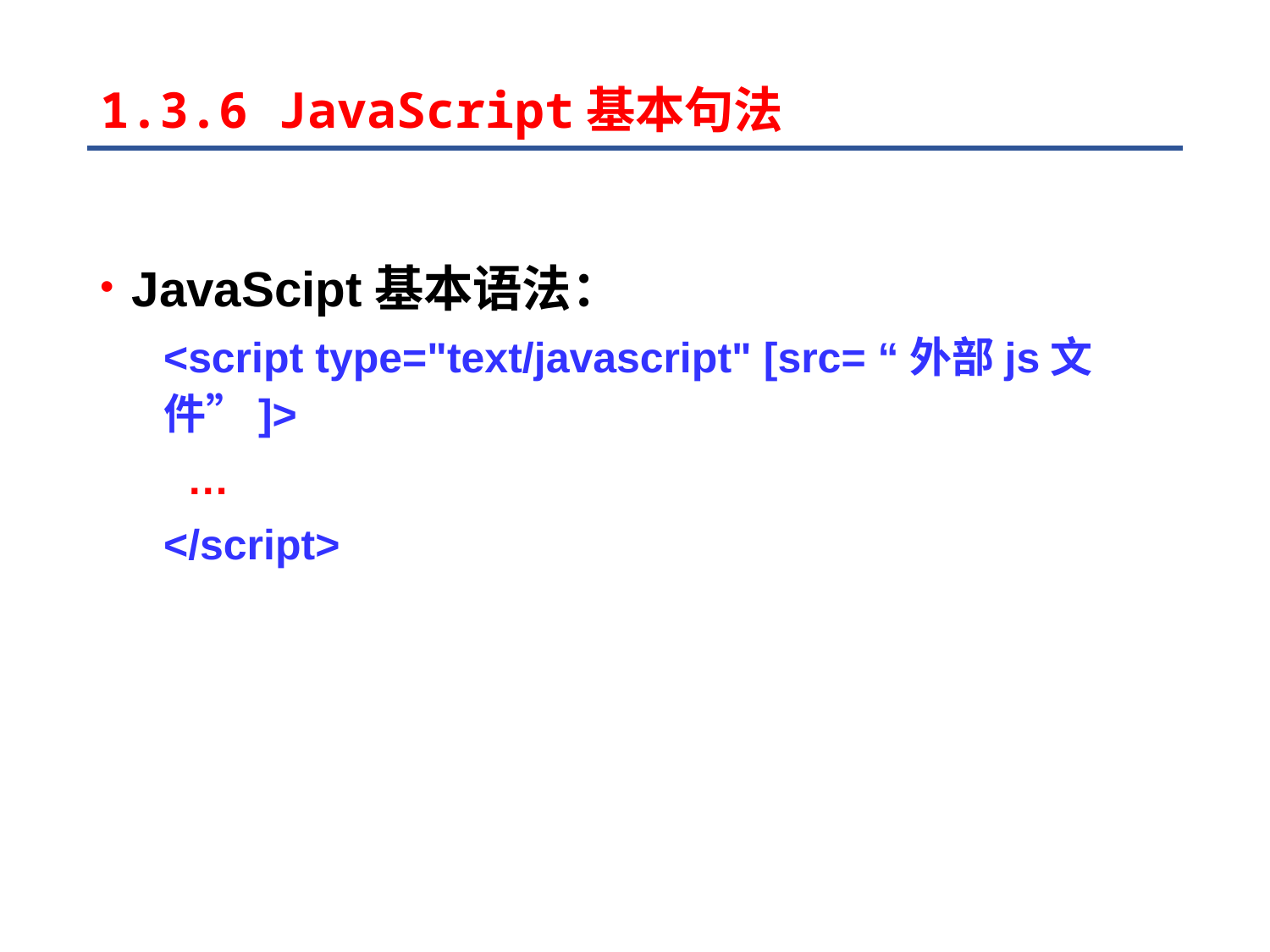

# 1.3.6 JavaScript基本句法
JavaScipt基本语法：
<script type="text/javascript" [src= “外部js文件”]>
  …
</script>